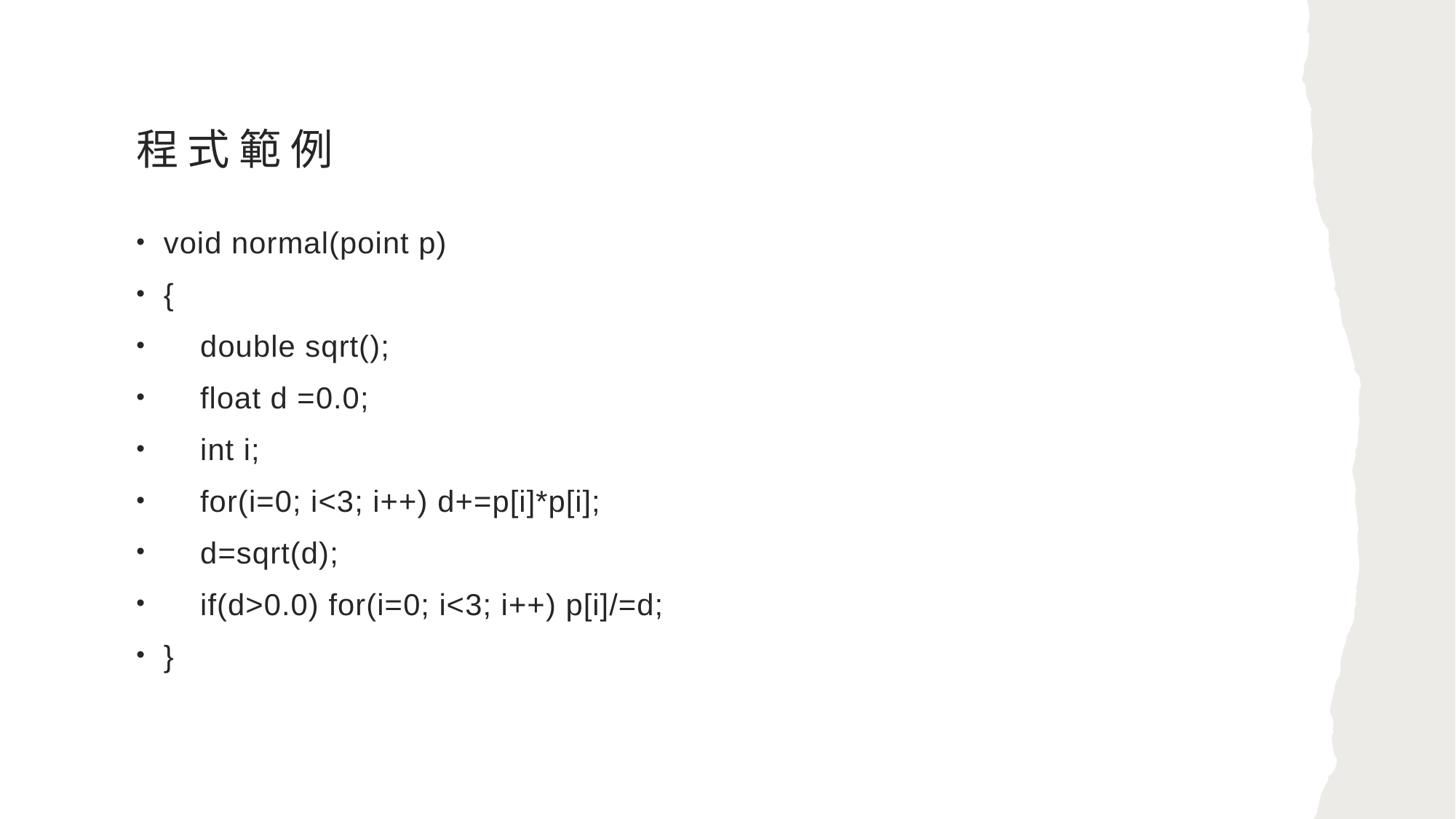

# 程式範例
void normal(point p)
{
    double sqrt();
    float d =0.0;
    int i;
    for(i=0; i<3; i++) d+=p[i]*p[i];
    d=sqrt(d);
    if(d>0.0) for(i=0; i<3; i++) p[i]/=d;
}